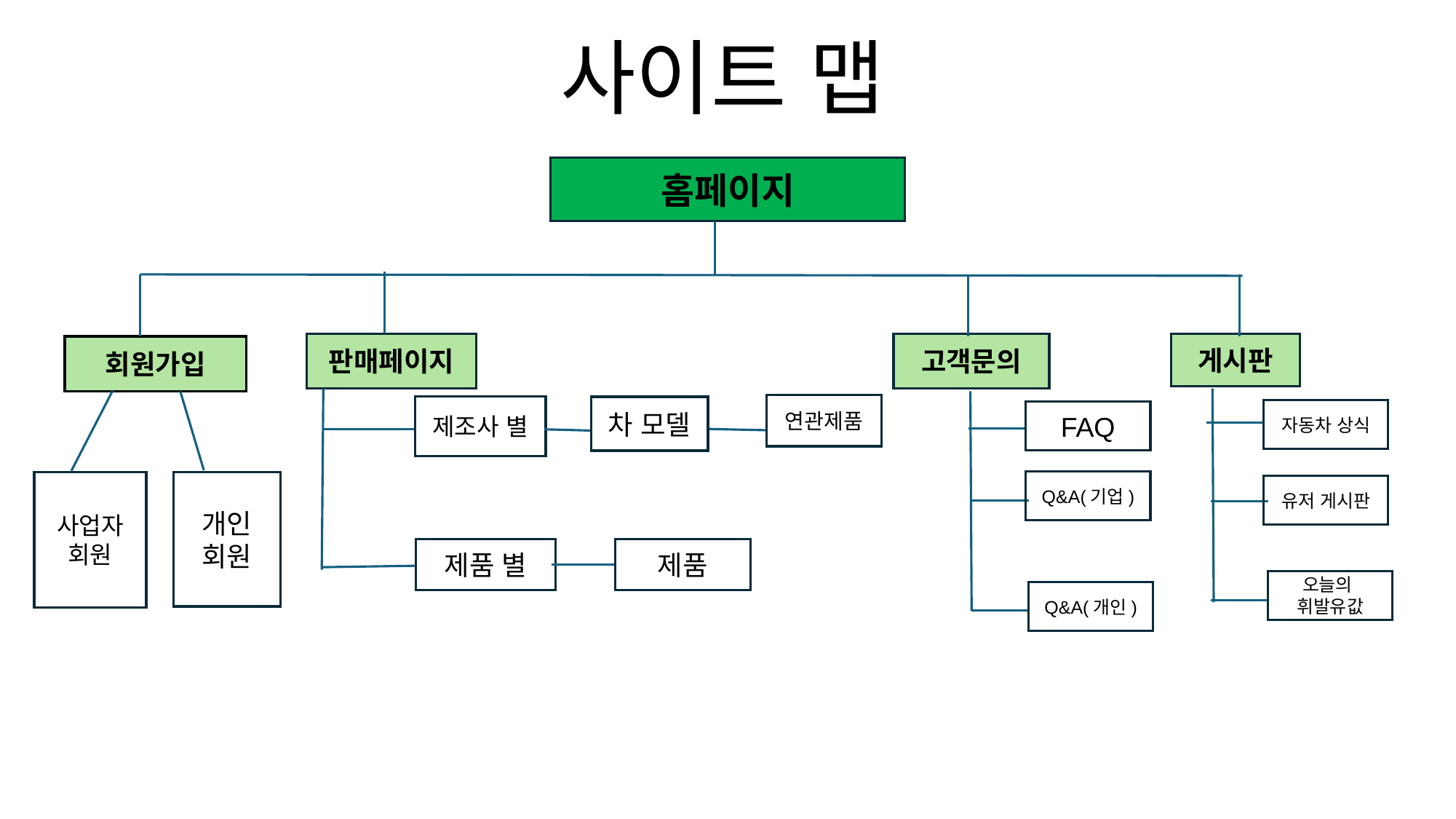

# 사이트 맵
홈페이지
판매페이지
고객문의
게시판
회원가입
연관제품
제조사 별
차 모델
자동차 상식
FAQ
Q&A(기업)
사업자
회원
개인
회원
유저 게시판
제품 별
제품
오늘의
휘발유값
Q&A(개인)